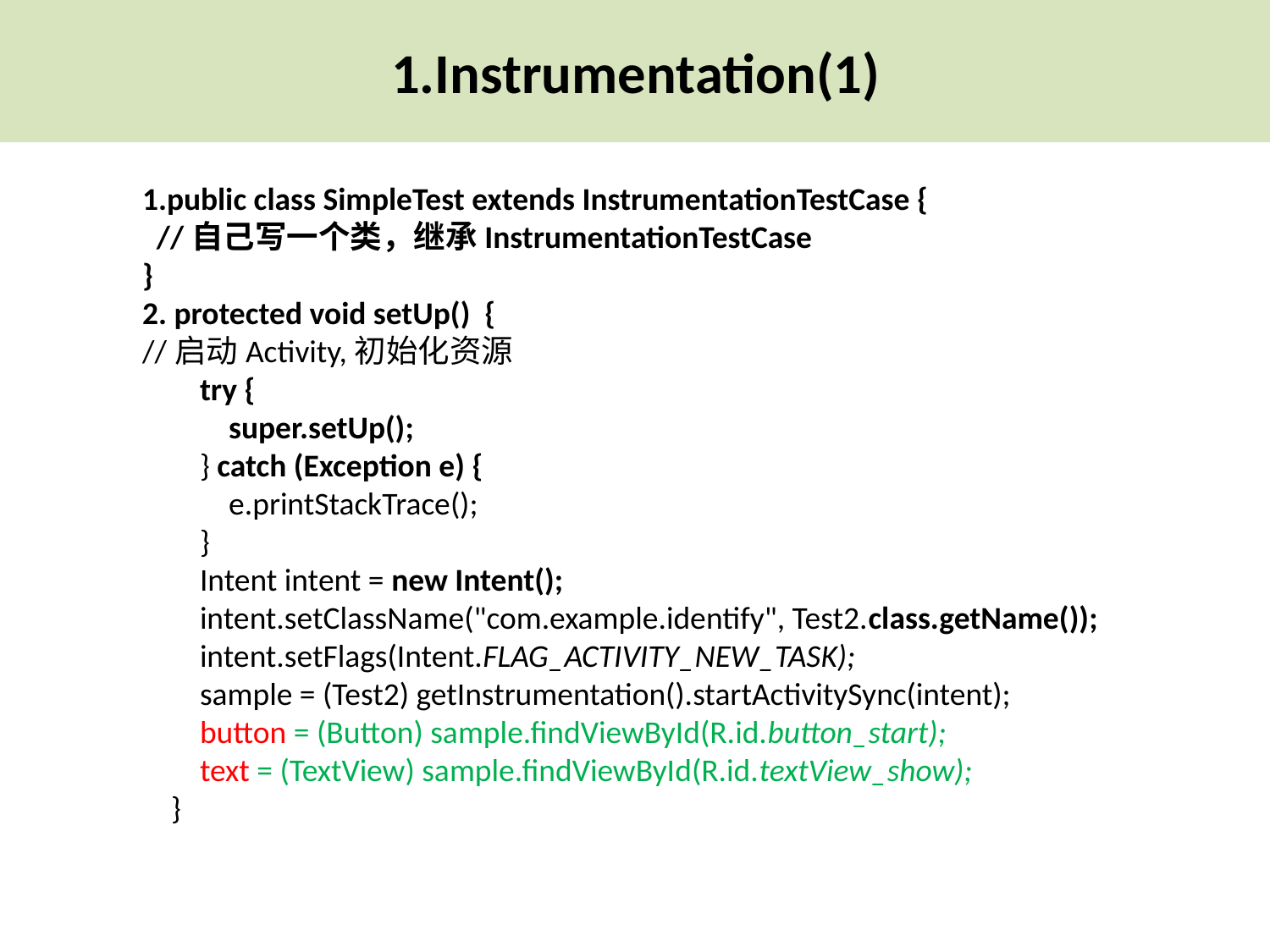

1.Instrumentation(1)
1.public class SimpleTest extends InstrumentationTestCase {
  //自己写一个类，继承InstrumentationTestCase
}
2. protected void setUp()  {
//启动Activity,初始化资源
        try {
            super.setUp();
        } catch (Exception e) {
            e.printStackTrace();
        }
        Intent intent = new Intent();
        intent.setClassName("com.example.identify", Test2.class.getName());
        intent.setFlags(Intent.FLAG_ACTIVITY_NEW_TASK);
        sample = (Test2) getInstrumentation().startActivitySync(intent);
        button = (Button) sample.findViewById(R.id.button_start);
        text = (TextView) sample.findViewById(R.id.textView_show);
    }